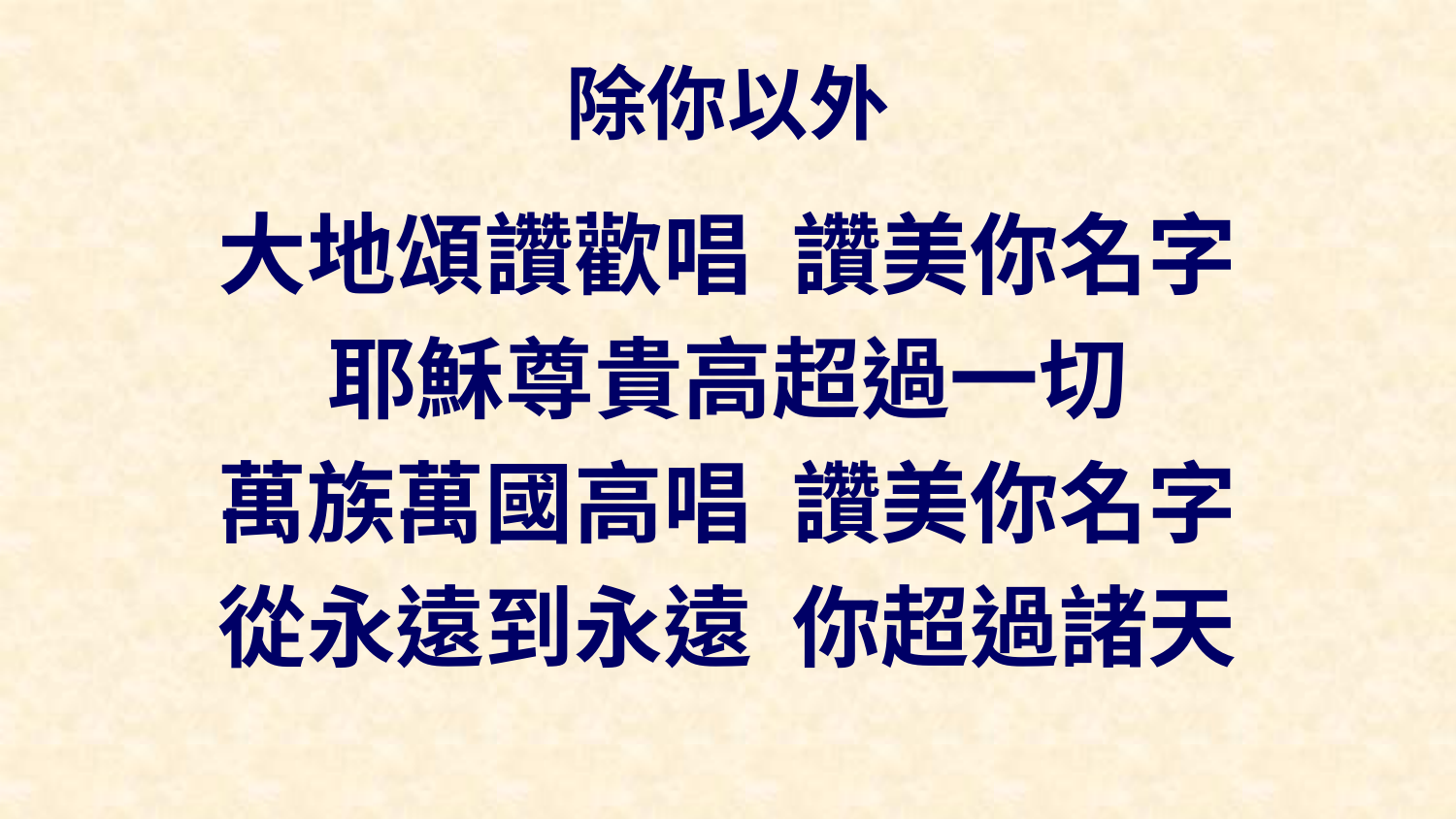

# 除你以外
大地頌讚歡唱  讚美你名字
耶穌尊貴高超過一切
萬族萬國高唱  讚美你名字
從永遠到永遠  你超過諸天